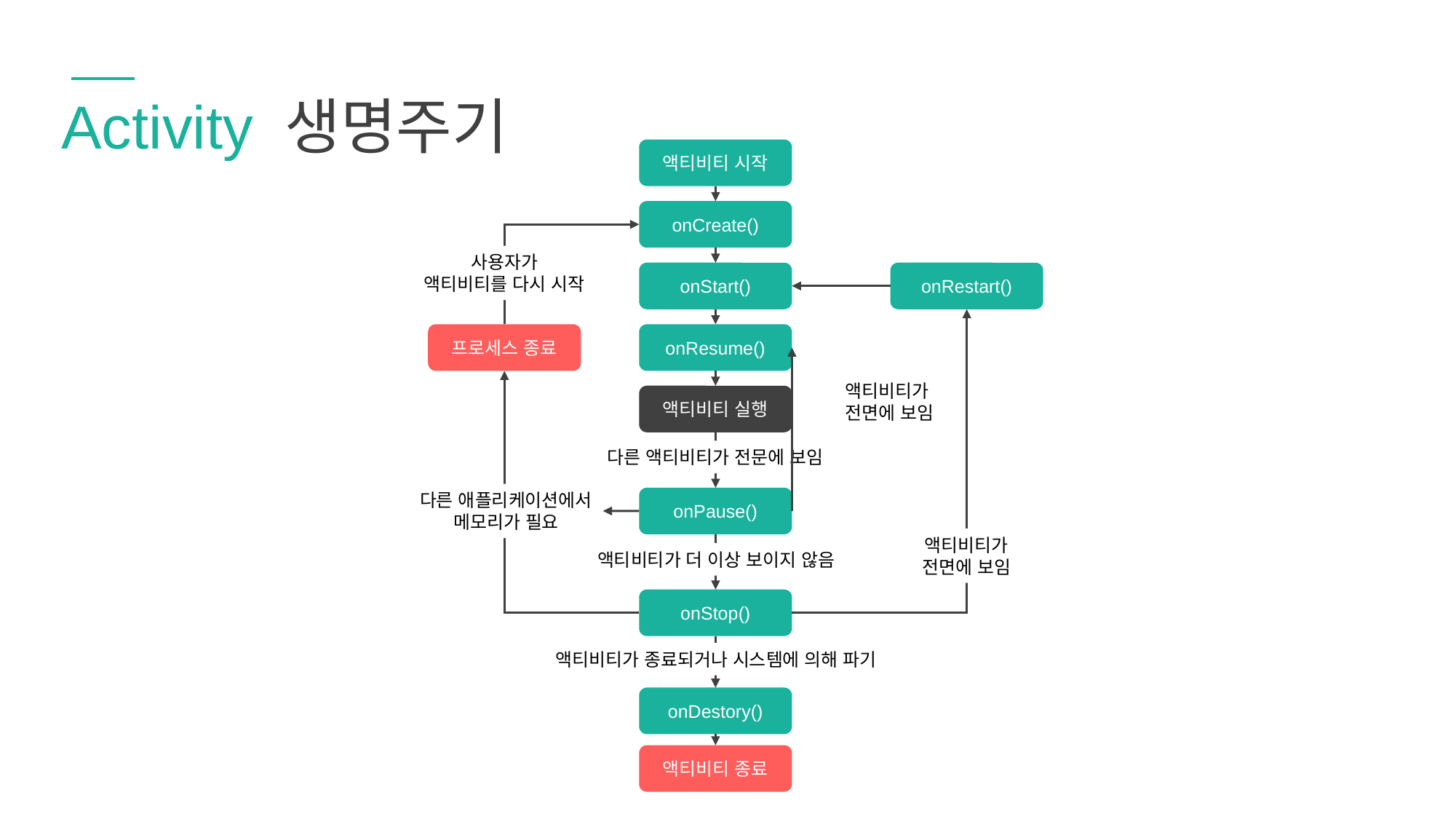

Activity 생명주기
액티비티 시작
onCreate()
사용자가
액티비티를 다시 시작
onStart()
onRestart()
프로세스 종료
onResume()
액티비티가
전면에 보임
액티비티 실행
다른 액티비티가 전문에 보임
다른 애플리케이션에서
메모리가 필요
onPause()
액티비티가
전면에 보임
액티비티가 더 이상 보이지 않음
onStop()
액티비티가 종료되거나 시스템에 의해 파기
onDestory()
액티비티 종료